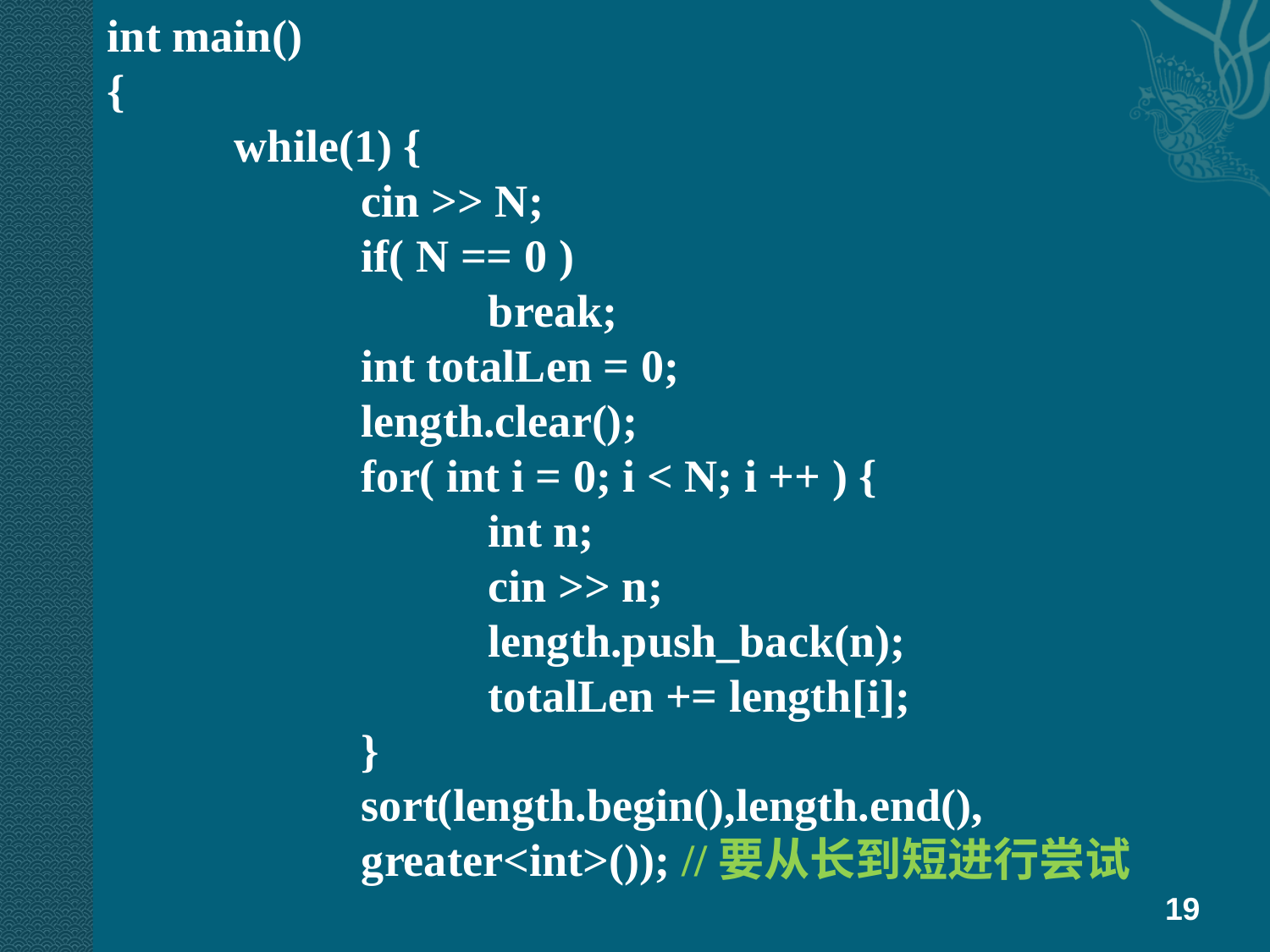

int main()
{
	while(1) {
		cin >> N;
		if( N == 0 )
			break;
		int totalLen = 0;
		length.clear();
		for( int i = 0; i < N; i ++ ) {
			int n;
			cin >> n;
			length.push_back(n);
			totalLen += length[i];
		}
	 	sort(length.begin(),length.end(),
		greater<int>()); //要从长到短进行尝试

19